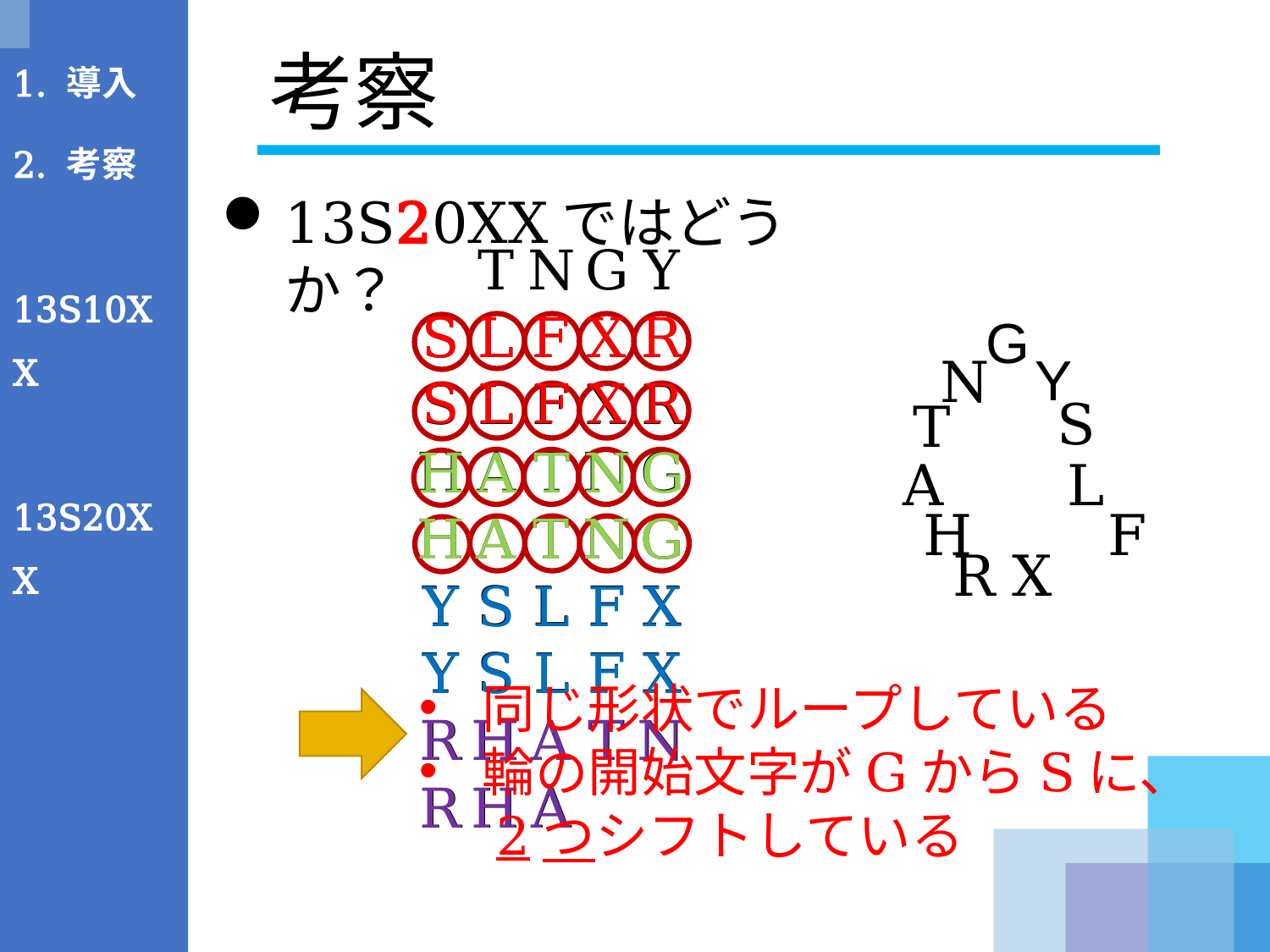

1. 導入
2. 考察
 13S10XX
 13S20XX
# 考察
13S20XXではどうか？
| T | N | G | Y |
| --- | --- | --- | --- |
|  | H | A | T | N |
| --- | --- | --- | --- | --- |
| G | Y | S | L | F |
| G | Y | S | L | F |
| X | R | H | A | T |
| X | R | H | A | T |
| N | G | Y | S | L |
| N | G | Y | S | L |
| F | X | R | H | A |
| F | X | R |  |  |
G
| S | L | F | X | R |
| --- | --- | --- | --- | --- |
| S | L | F | X | R |
| --- | --- | --- | --- | --- |

Y
N
| S | L | F | X | R |
| --- | --- | --- | --- | --- |
| S | L | F | X | R |
| --- | --- | --- | --- | --- |
S

T
| H | A | T | N | G |
| --- | --- | --- | --- | --- |
A
L
| H | A | T | N | G |
| --- | --- | --- | --- | --- |

H
	F
| H | A | T | N | G |
| --- | --- | --- | --- | --- |
| H | A | T | N | G |
| --- | --- | --- | --- | --- |

R
X
| Y | S | L | F | X |
| --- | --- | --- | --- | --- |
| Y | S | L | F | X |
| --- | --- | --- | --- | --- |
| Y | S | L | F | X |
| --- | --- | --- | --- | --- |
| Y | S | L | F | X |
| --- | --- | --- | --- | --- |
同じ形状でループしている
輪の開始文字がGからSに、
　 2つシフトしている

| R | H | A | T | N |
| --- | --- | --- | --- | --- |
| R | H | A | T | N |
| --- | --- | --- | --- | --- |
| R | H | A |
| --- | --- | --- |
| R | H | A |
| --- | --- | --- |